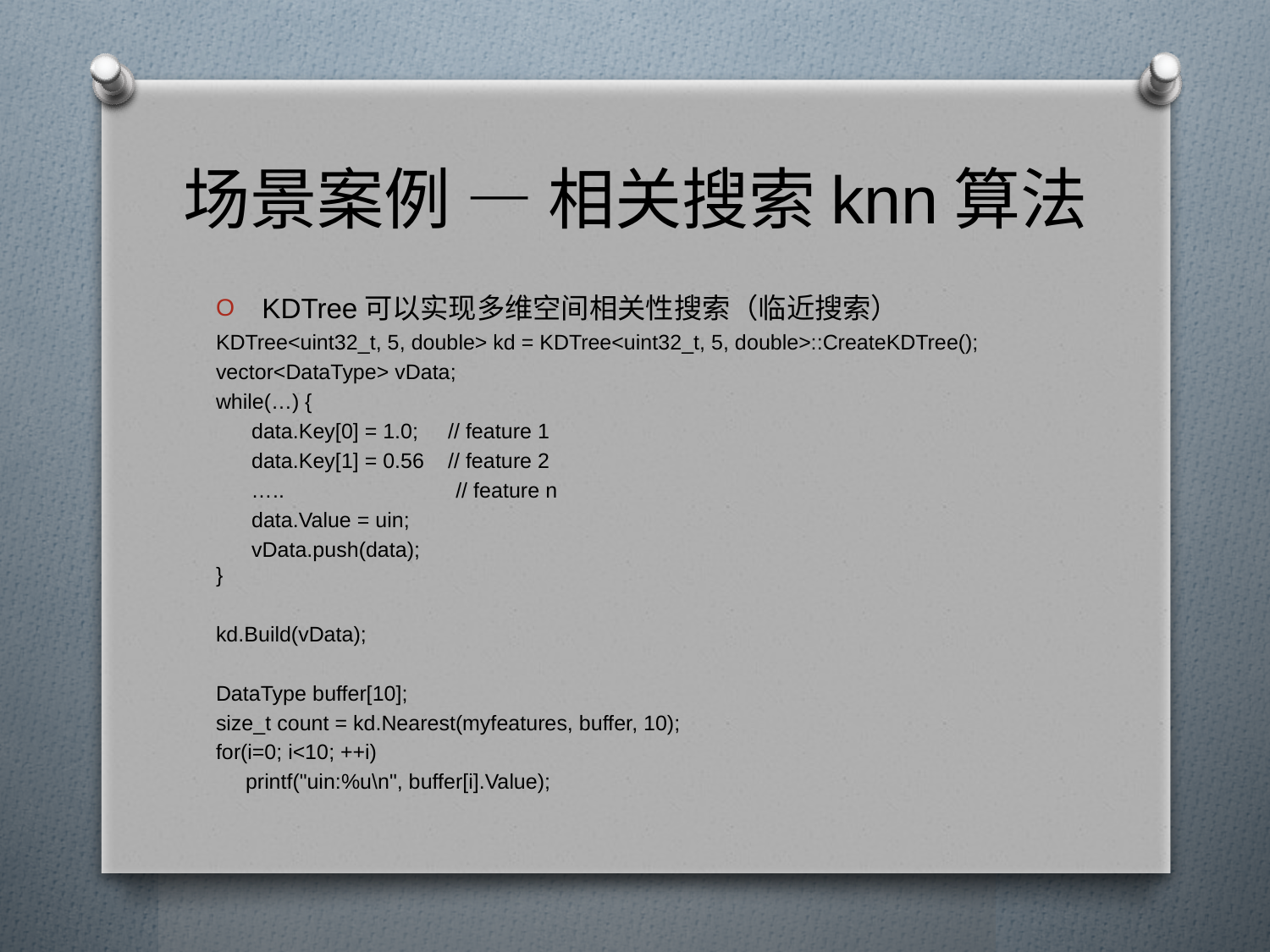

# 场景案例 — 相关搜索knn算法
 KDTree可以实现多维空间相关性搜索（临近搜索）
KDTree<uint32_t, 5, double> kd = KDTree<uint32_t, 5, double>::CreateKDTree();
vector<DataType> vData;
while(…) {
      data.Key[0] = 1.0;     // feature 1
      data.Key[1] = 0.56    // feature 2
      …..                             // feature n
      data.Value = uin;
      vData.push(data);
}

kd.Build(vData);

DataType buffer[10];
size_t count = kd.Nearest(myfeatures, buffer, 10);
for(i=0; i<10; ++i)
     printf("uin:%u\n", buffer[i].Value);